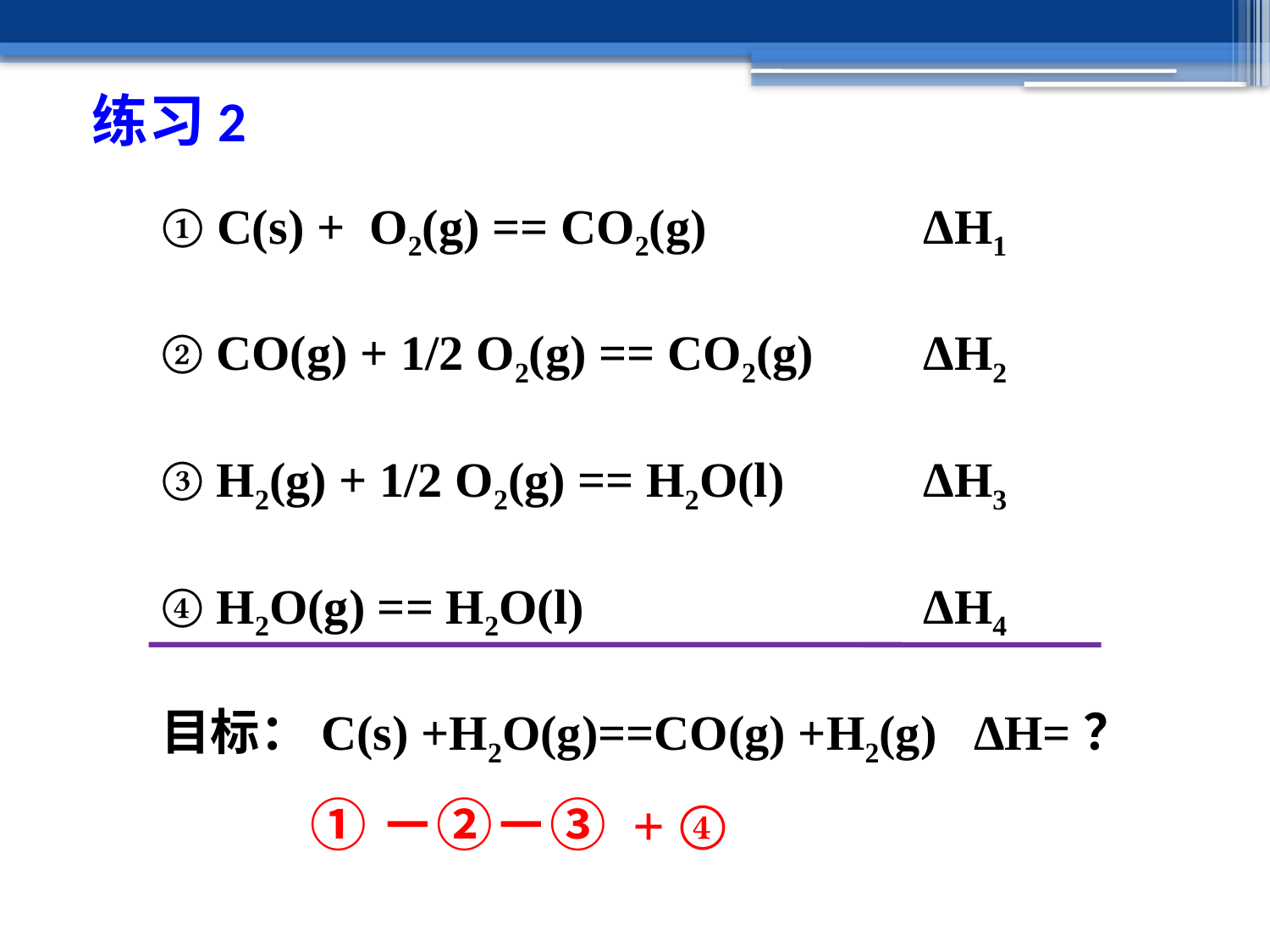

练习2
① C(s) +  O2(g) == CO2(g)    	  	ΔH1

② CO(g) + 1/2 O2(g) == CO2(g) 	ΔH2

③ H2(g) + 1/2 O2(g) == H2O(l)        	ΔH3

④ H2O(g) == H2O(l)          		ΔH4

目标：C(s) +H2O(g)==CO(g) +H2(g)   ΔH=？
①－②－③ + ④